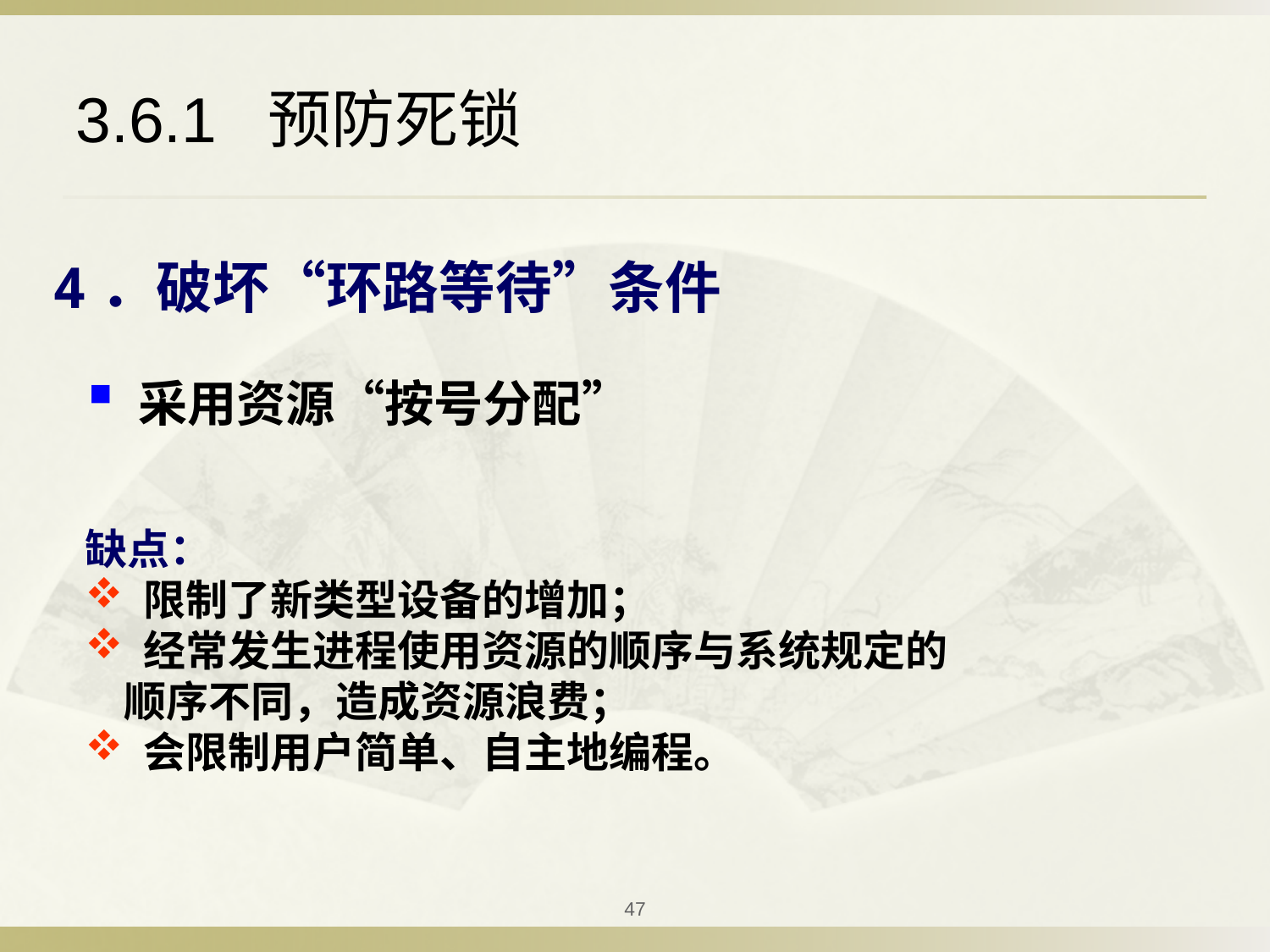

# 3.6.1  预防死锁
4．破坏“环路等待”条件
 采用资源“按号分配”
缺点：
 限制了新类型设备的增加；
 经常发生进程使用资源的顺序与系统规定的
   顺序不同，造成资源浪费；
 会限制用户简单、自主地编程。
47